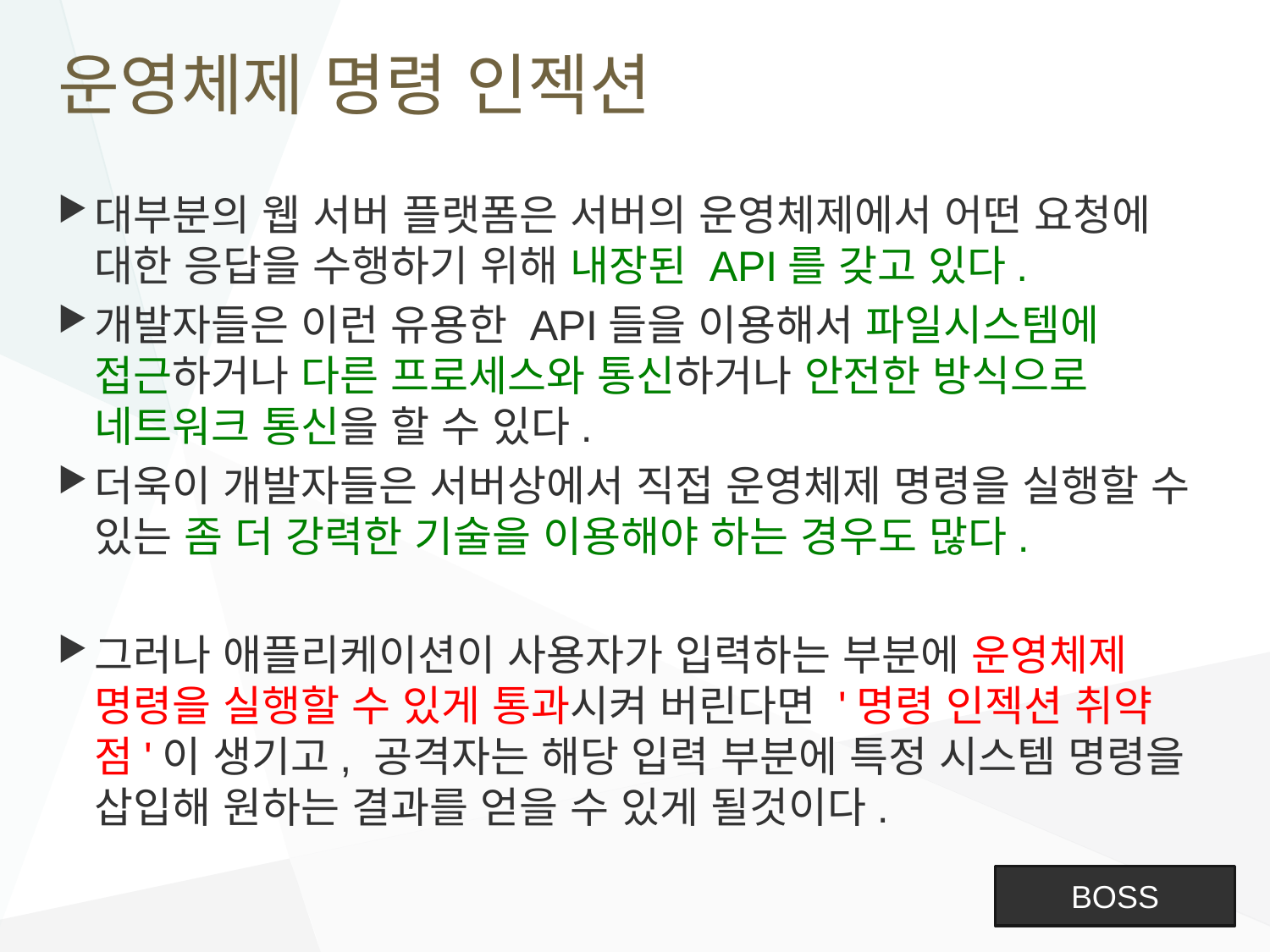

# 운영체제 명령 인젝션
대부분의 웹 서버 플랫폼은 서버의 운영체제에서 어떤 요청에 대한 응답을 수행하기 위해 내장된 API를 갖고 있다.
개발자들은 이런 유용한 API들을 이용해서 파일시스템에 접근하거나 다른 프로세스와 통신하거나 안전한 방식으로 네트워크 통신을 할 수 있다.
더욱이 개발자들은 서버상에서 직접 운영체제 명령을 실행할 수 있는 좀 더 강력한 기술을 이용해야 하는 경우도 많다.

그러나 애플리케이션이 사용자가 입력하는 부분에 운영체제 명령을 실행할 수 있게 통과시켜 버린다면 '명령 인젝션 취약점'이 생기고, 공격자는 해당 입력 부분에 특정 시스템 명령을 삽입해 원하는 결과를 얻을 수 있게 될것이다.
BOSS